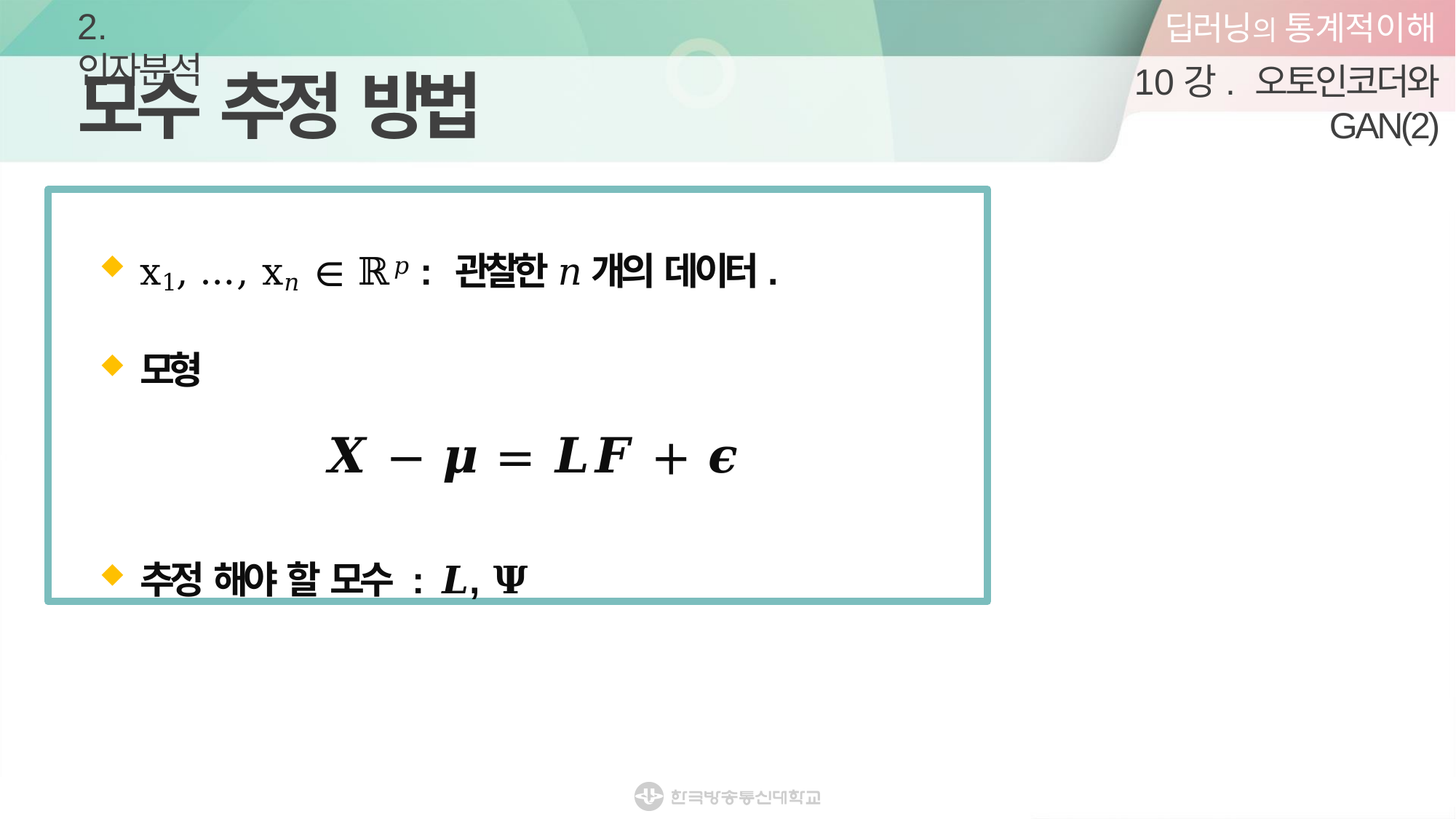

딥러닝의 통계적이해
10강. 오토인코더와 GAN(2)
2. 인자분석
# 모수 추정 방법

x1, …, x𝑛 ∈ ℝ𝑝 : 관찰한 𝑛 개의 데이터.

모형

𝑿 − 𝝁 = 𝑳𝑭 + 𝝐

추정 해야 할 모수 : 𝑳, 𝚿